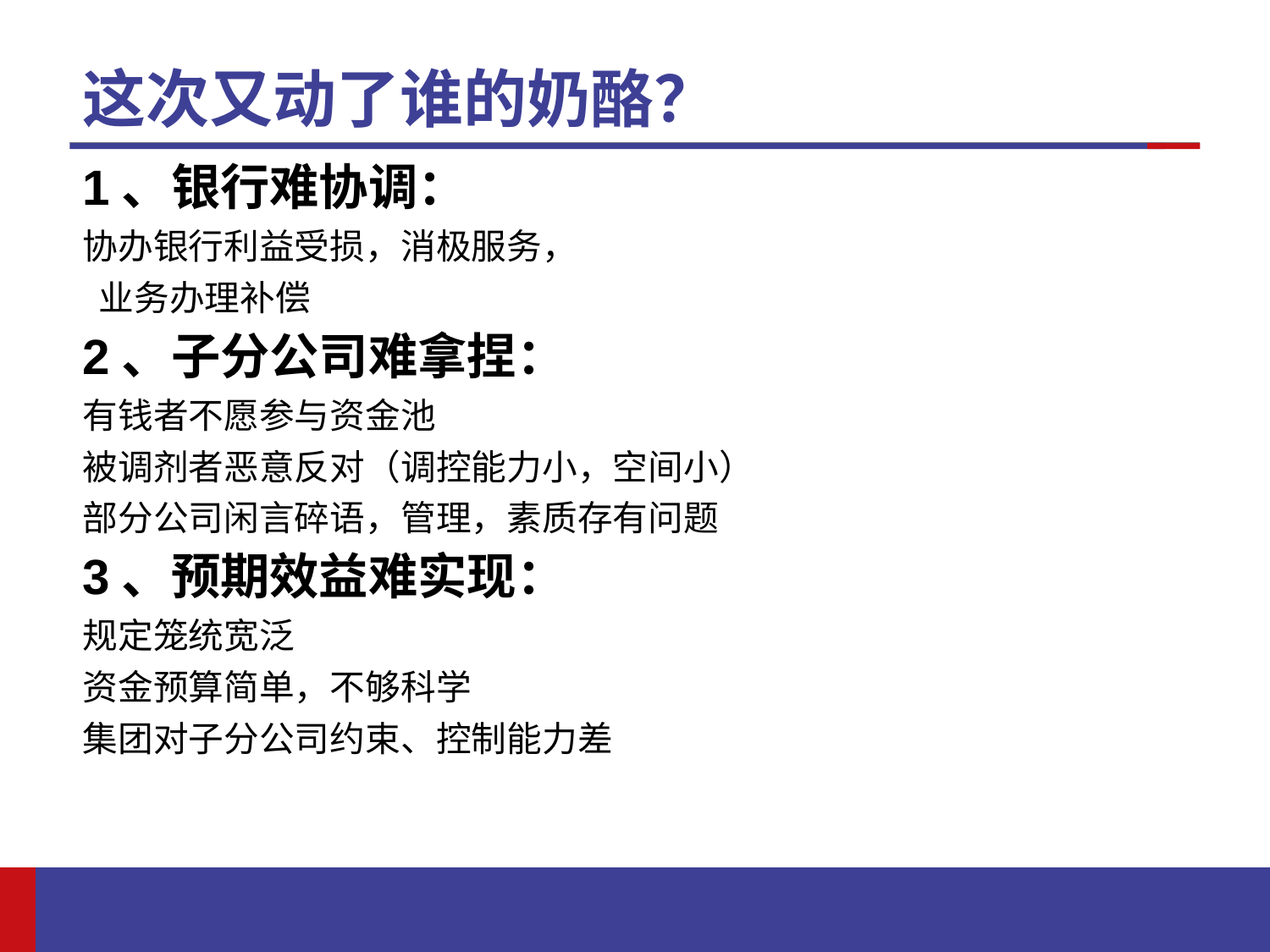

# 这次又动了谁的奶酪？
1、银行难协调：
协办银行利益受损，消极服务，
 业务办理补偿
2、子分公司难拿捏：
有钱者不愿参与资金池
被调剂者恶意反对（调控能力小，空间小）
部分公司闲言碎语，管理，素质存有问题
3、预期效益难实现：
规定笼统宽泛
资金预算简单，不够科学
集团对子分公司约束、控制能力差